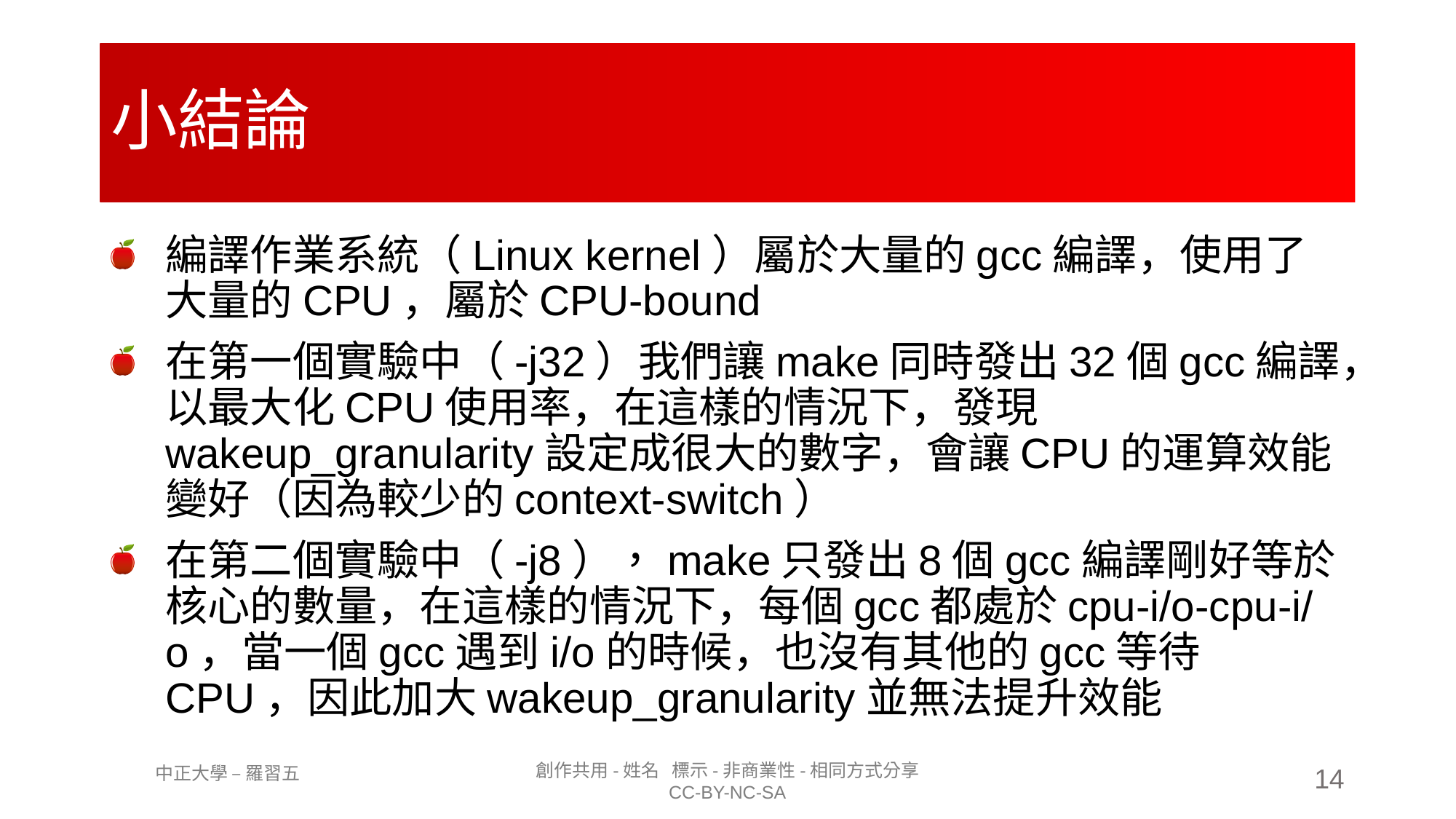

# 小結論
編譯作業系統（Linux kernel）屬於大量的gcc編譯，使用了大量的CPU，屬於CPU-bound
在第一個實驗中（-j32）我們讓make同時發出32個gcc編譯，以最大化CPU使用率，在這樣的情況下，發現wakeup_granularity設定成很大的數字，會讓CPU的運算效能變好（因為較少的context-switch）
在第二個實驗中（-j8），make只發出8個gcc編譯剛好等於核心的數量，在這樣的情況下，每個gcc都處於cpu-i/o-cpu-i/o，當一個gcc遇到i/o的時候，也沒有其他的gcc等待CPU，因此加大wakeup_granularity並無法提升效能